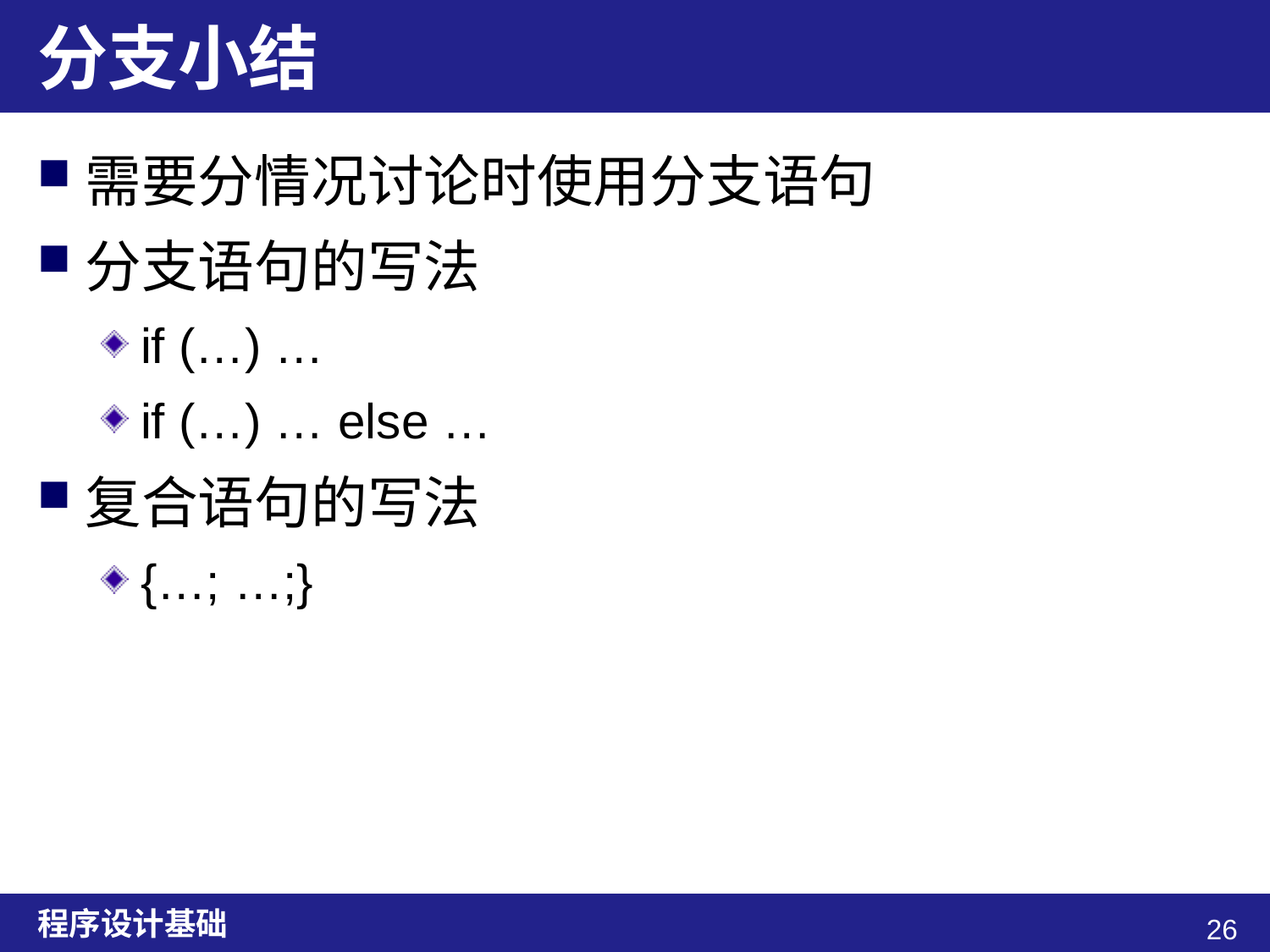

# 分支小结
需要分情况讨论时使用分支语句
分支语句的写法
if (…) …
if (…) … else …
复合语句的写法
{…; …;}